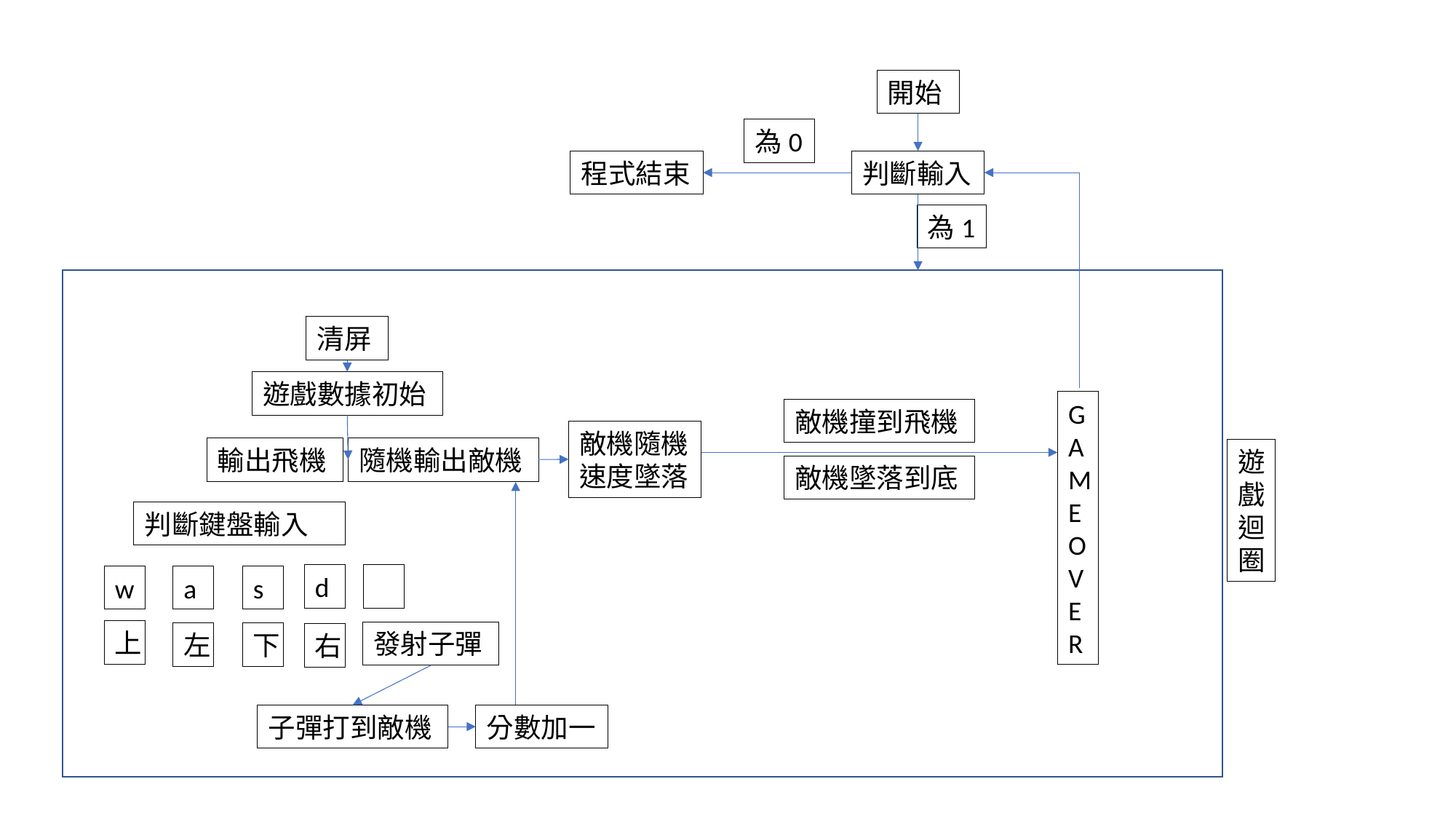

開始
為0
程式結束
判斷輸入
為1

清屏
遊戲數據初始
GAME OVER
敵機撞到飛機
敵機隨機速度墜落
輸出飛機
隨機輸出敵機
遊戲迴圈
敵機墜落到底
判斷鍵盤輸入
d

w
a
s
上
發射子彈
左
下
右
分數加一
子彈打到敵機